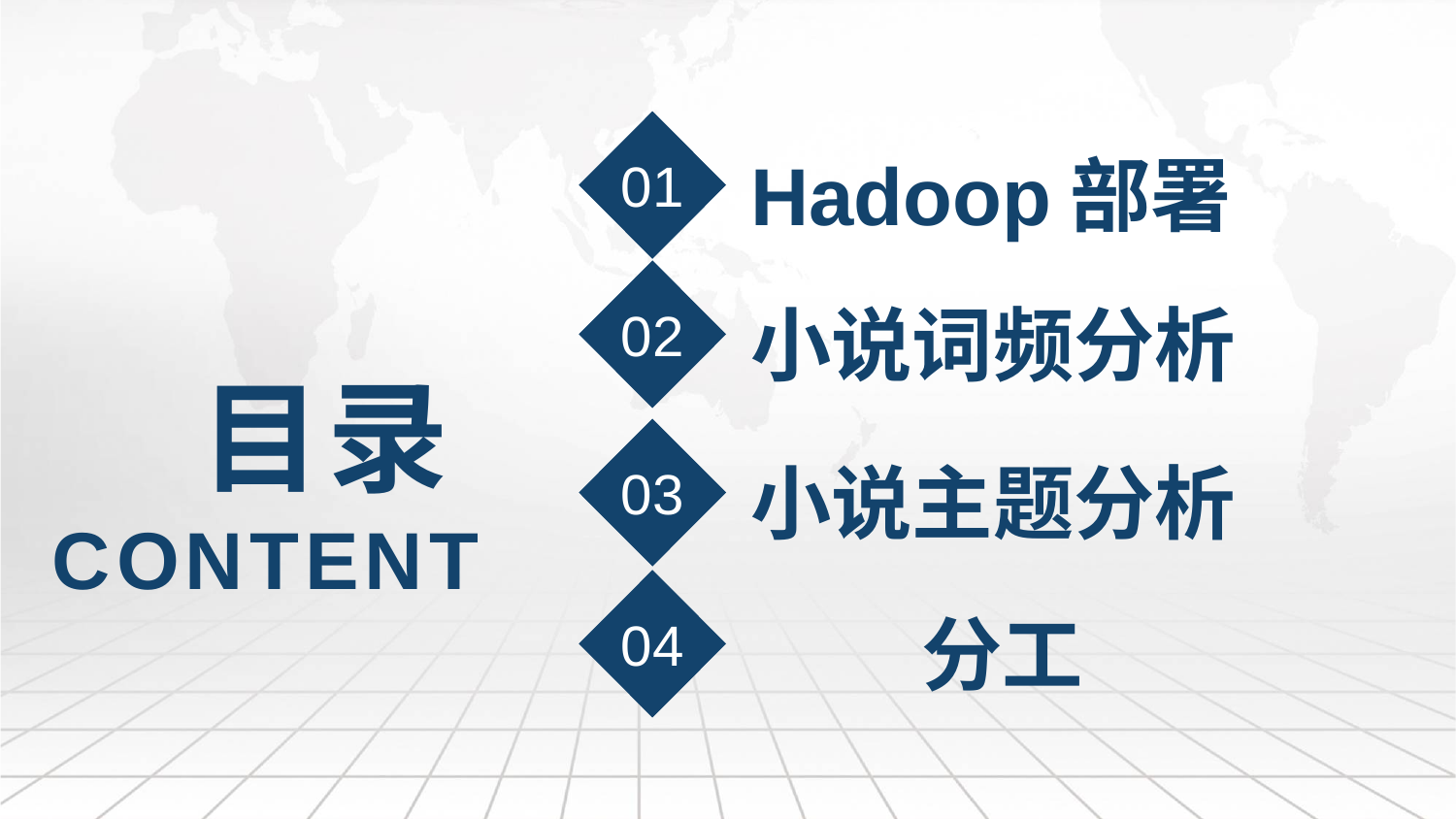

行业PPT模板http://www.1ppt.com/hangye/
01
Hadoop部署
02
小说词频分析
目录
CONTENT
03
小说主题分析
04
分工